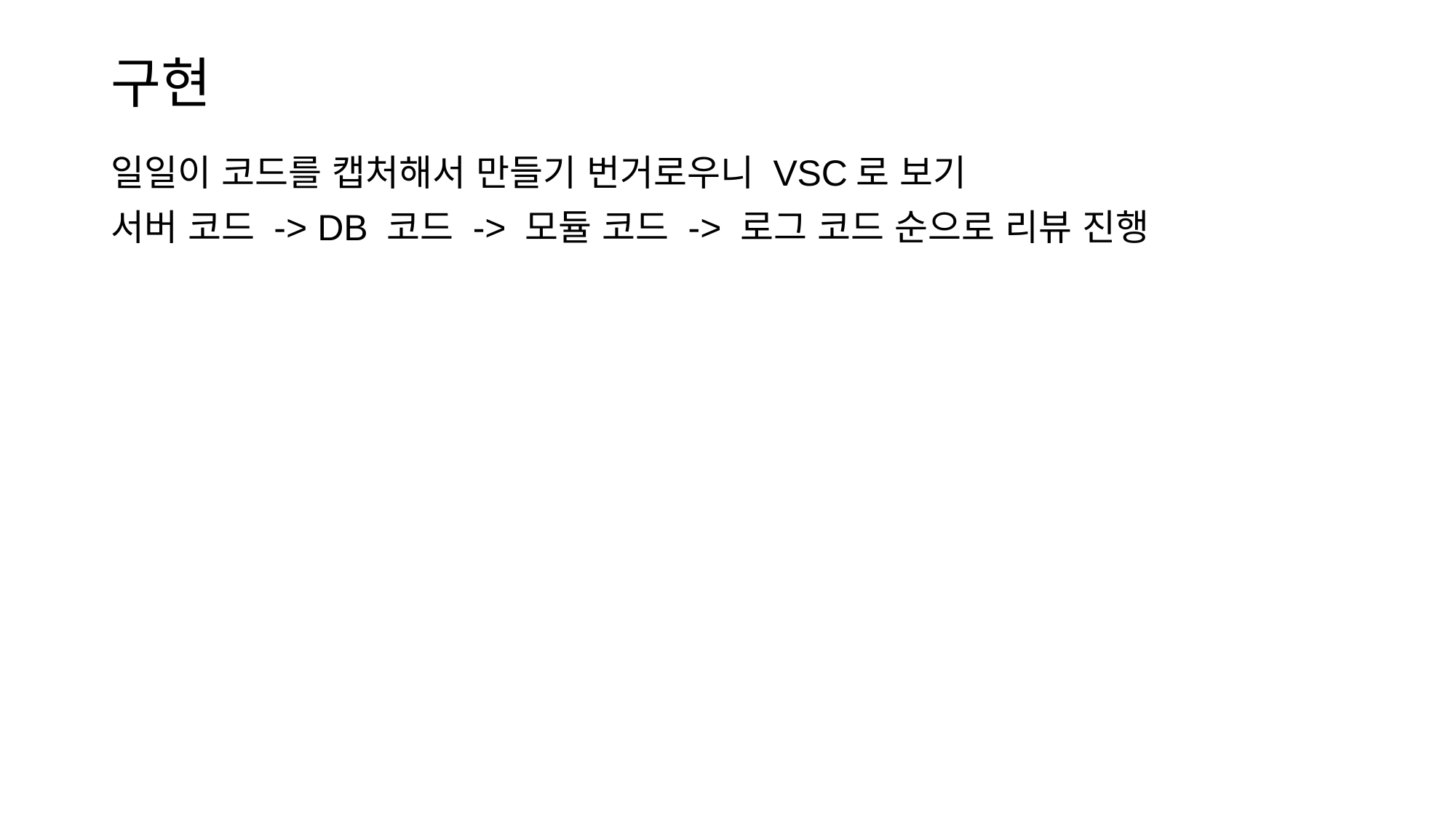

# 구현
일일이 코드를 캡처해서 만들기 번거로우니 VSC로 보기
서버 코드 -> DB 코드 -> 모듈 코드 -> 로그 코드 순으로 리뷰 진행